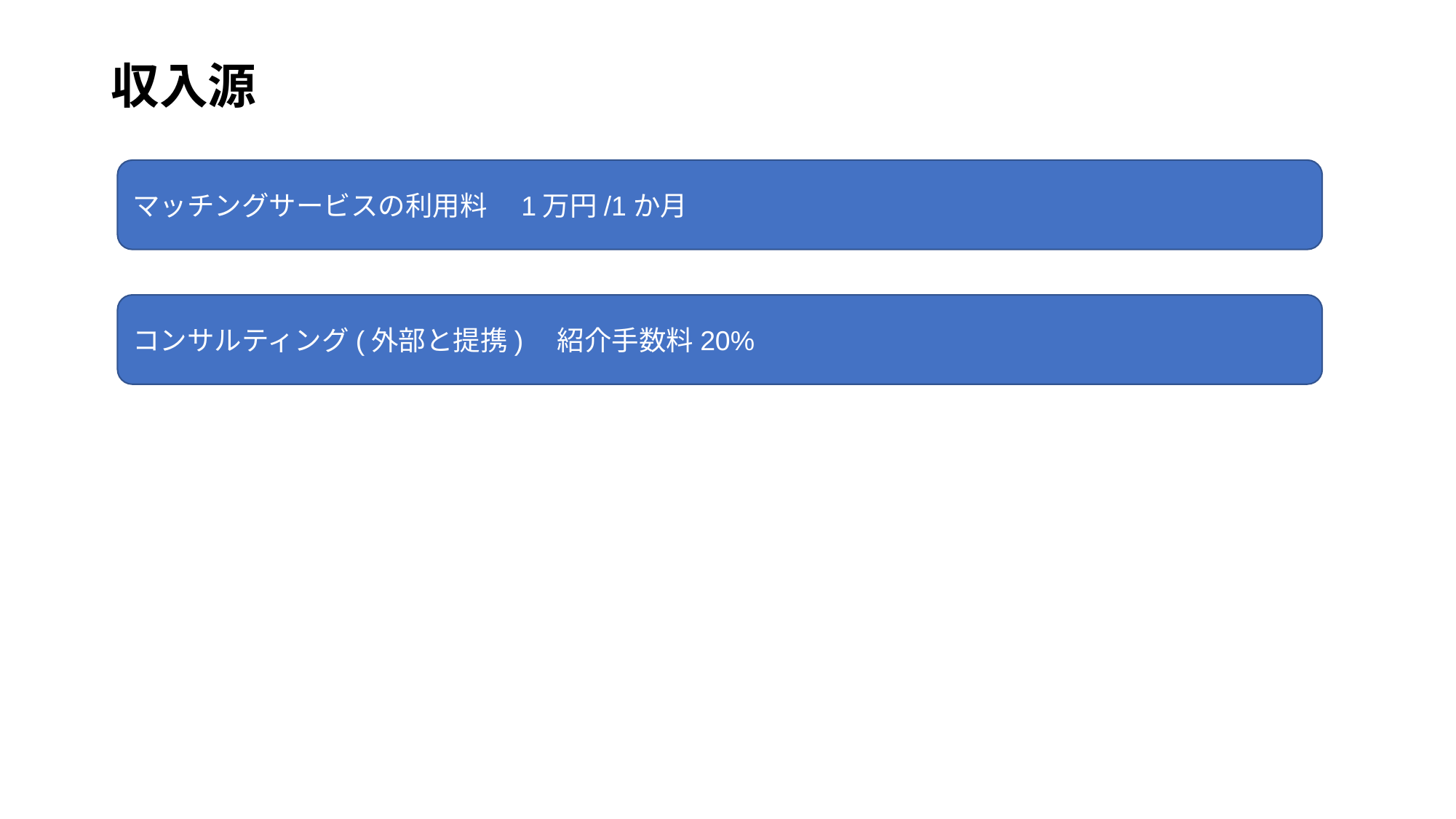

# 収入源
マッチングサービスの利用料　1万円/1か月
コンサルティング(外部と提携)　紹介手数料20%